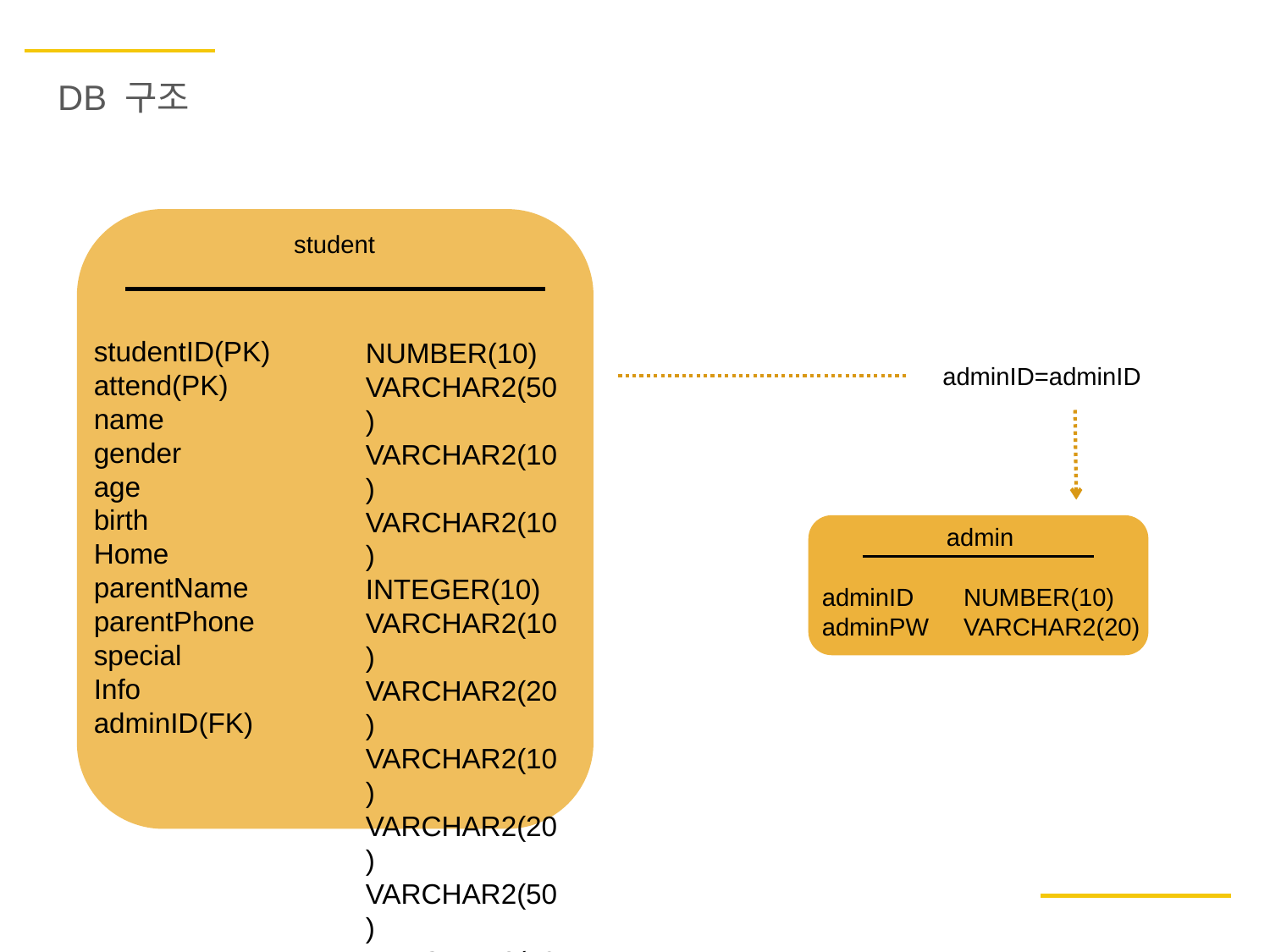

DB 구조

student
studentID(PK)
attend(PK)
name
gender
age
birth
Home
parentName
parentPhone
special
Info
adminID(FK)
NUMBER(10)
VARCHAR2(50)
VARCHAR2(10)
VARCHAR2(10)
INTEGER(10)
VARCHAR2(10)
VARCHAR2(20)
VARCHAR2(10)
VARCHAR2(20)
VARCHAR2(50)
VARCHAR2(50)
NUMBER(10)
adminID=adminID

admin
adminID
adminPW
NUMBER(10)
VARCHAR2(20)